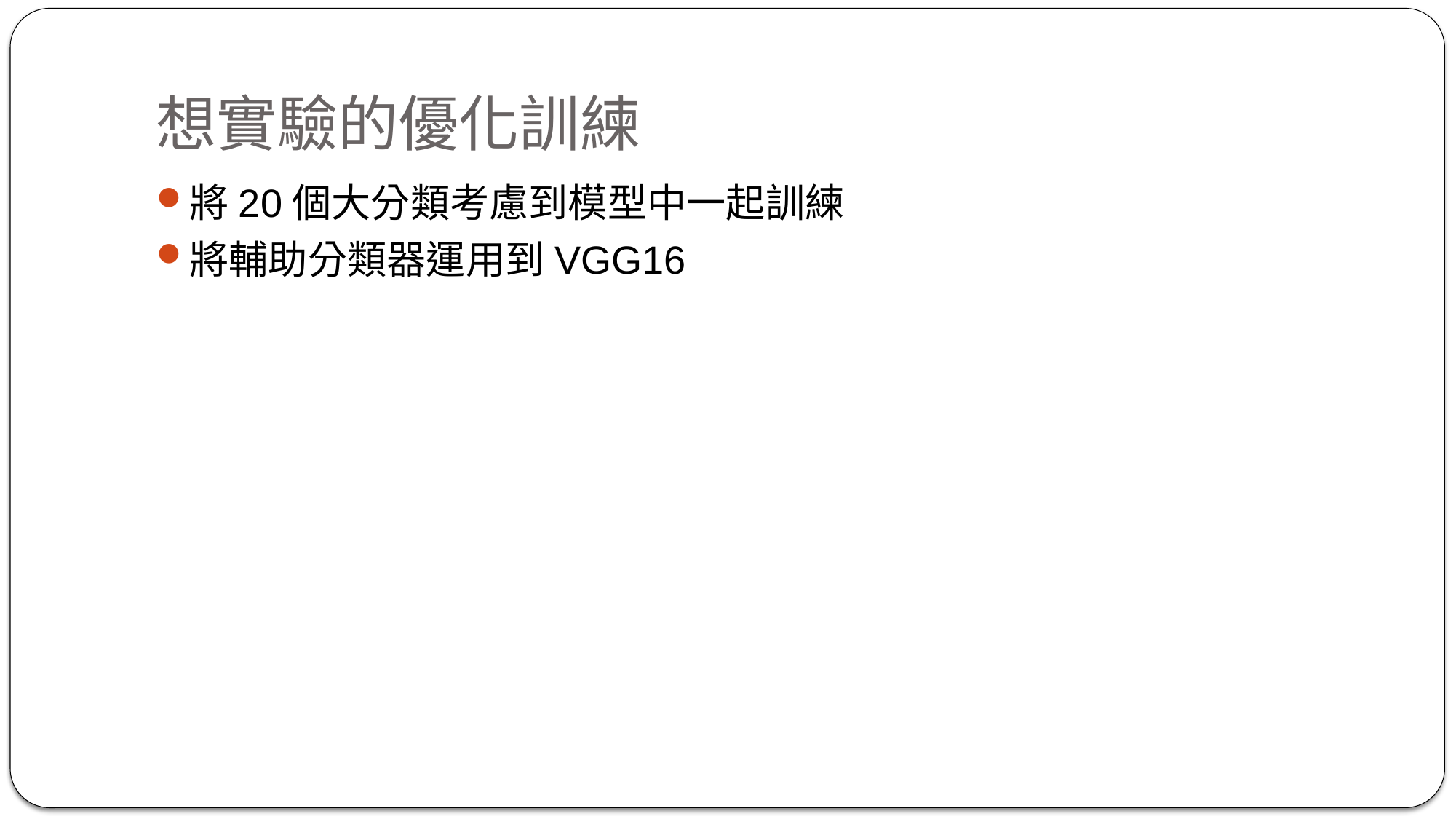

# 想實驗的優化訓練
將20個大分類考慮到模型中一起訓練
將輔助分類器運用到VGG16